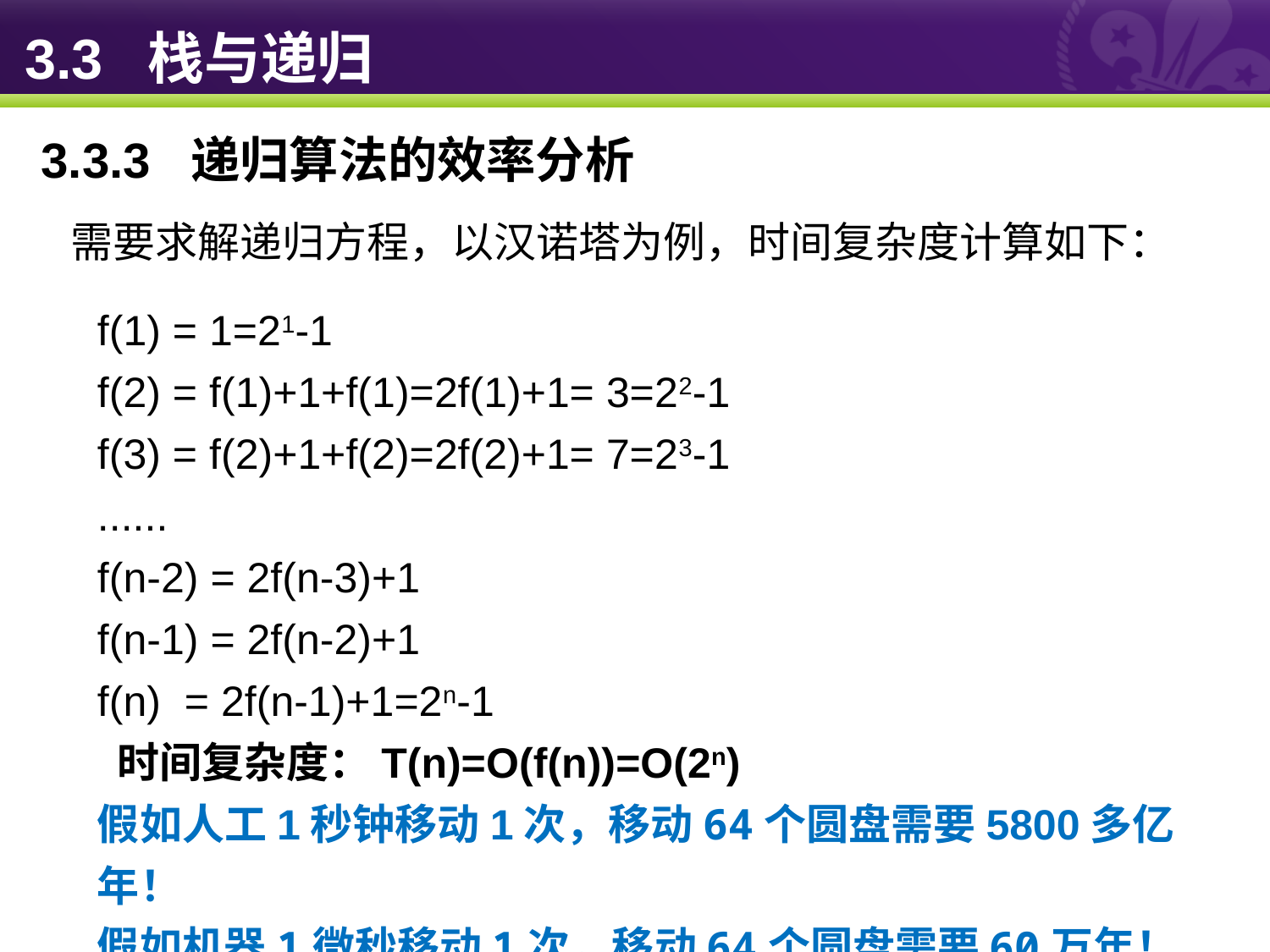

# 3.3  栈与递归
3.3.3  递归算法的效率分析
需要求解递归方程，以汉诺塔为例，时间复杂度计算如下：
f(1) = 1=21-1
f(2) = f(1)+1+f(1)=2f(1)+1= 3=22-1
f(3) = f(2)+1+f(2)=2f(2)+1= 7=23-1
......
f(n-2) = 2f(n-3)+1
f(n-1) = 2f(n-2)+1
f(n)  = 2f(n-1)+1=2n-1
 时间复杂度：T(n)=O(f(n))=O(2n)
假如人工1秒钟移动1次，移动64个圆盘需要5800多亿年！
假如机器1微秒移动1次，移动64个圆盘需要60万年！